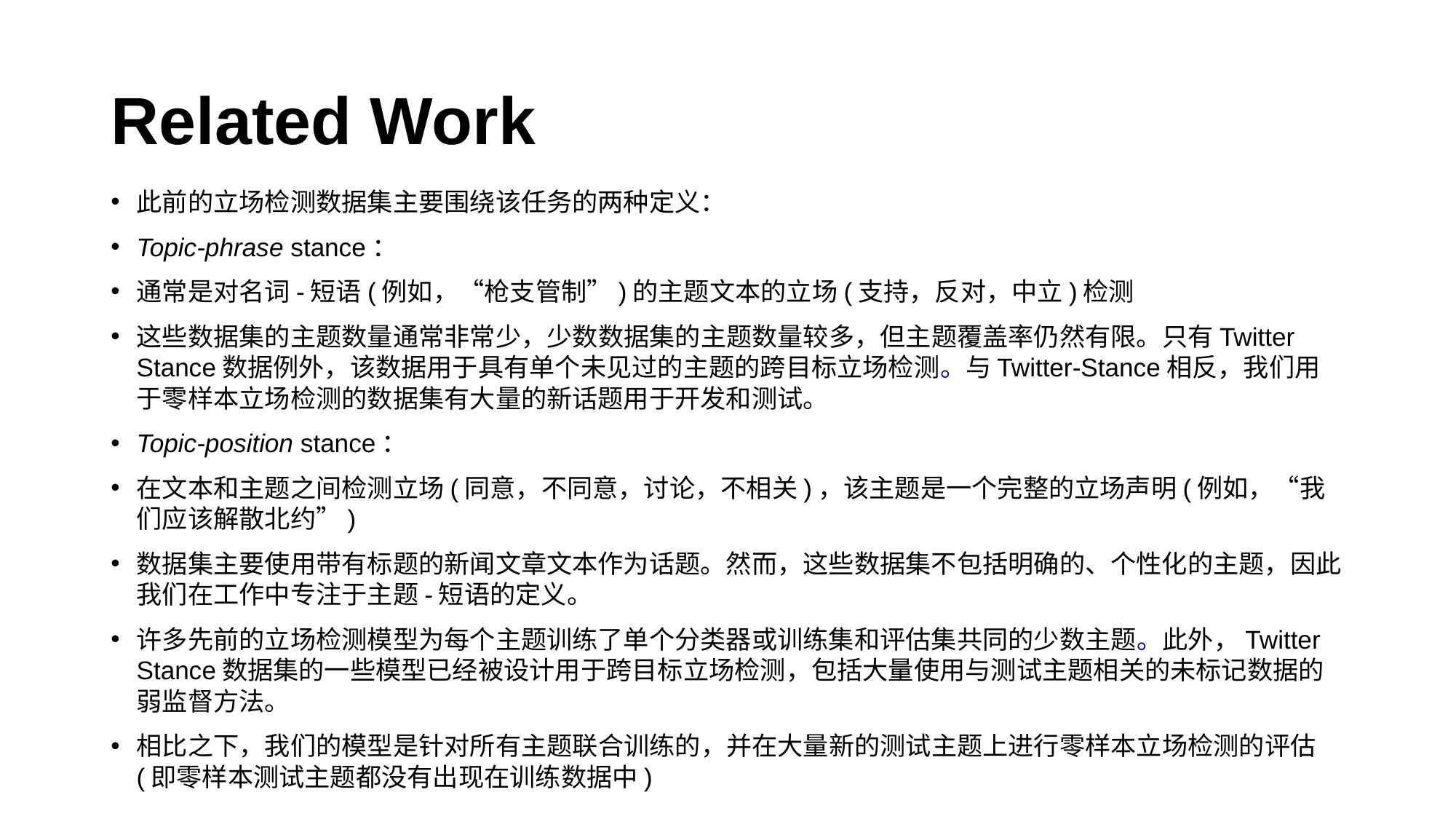

# Related Work
此前的立场检测数据集主要围绕该任务的两种定义：
Topic-phrase stance：
通常是对名词-短语(例如，“枪支管制”)的主题文本的立场(支持，反对，中立)检测
这些数据集的主题数量通常非常少，少数数据集的主题数量较多，但主题覆盖率仍然有限。只有Twitter Stance数据例外，该数据用于具有单个未见过的主题的跨目标立场检测。与Twitter-Stance相反，我们用于零样本立场检测的数据集有大量的新话题用于开发和测试。
Topic-position stance：
在文本和主题之间检测立场(同意，不同意，讨论，不相关)，该主题是一个完整的立场声明(例如，“我们应该解散北约”)
数据集主要使用带有标题的新闻文章文本作为话题。然而，这些数据集不包括明确的、个性化的主题，因此我们在工作中专注于主题-短语的定义。
许多先前的立场检测模型为每个主题训练了单个分类器或训练集和评估集共同的少数主题。此外，Twitter Stance数据集的一些模型已经被设计用于跨目标立场检测，包括大量使用与测试主题相关的未标记数据的弱监督方法。
相比之下，我们的模型是针对所有主题联合训练的，并在大量新的测试主题上进行零样本立场检测的评估(即零样本测试主题都没有出现在训练数据中)